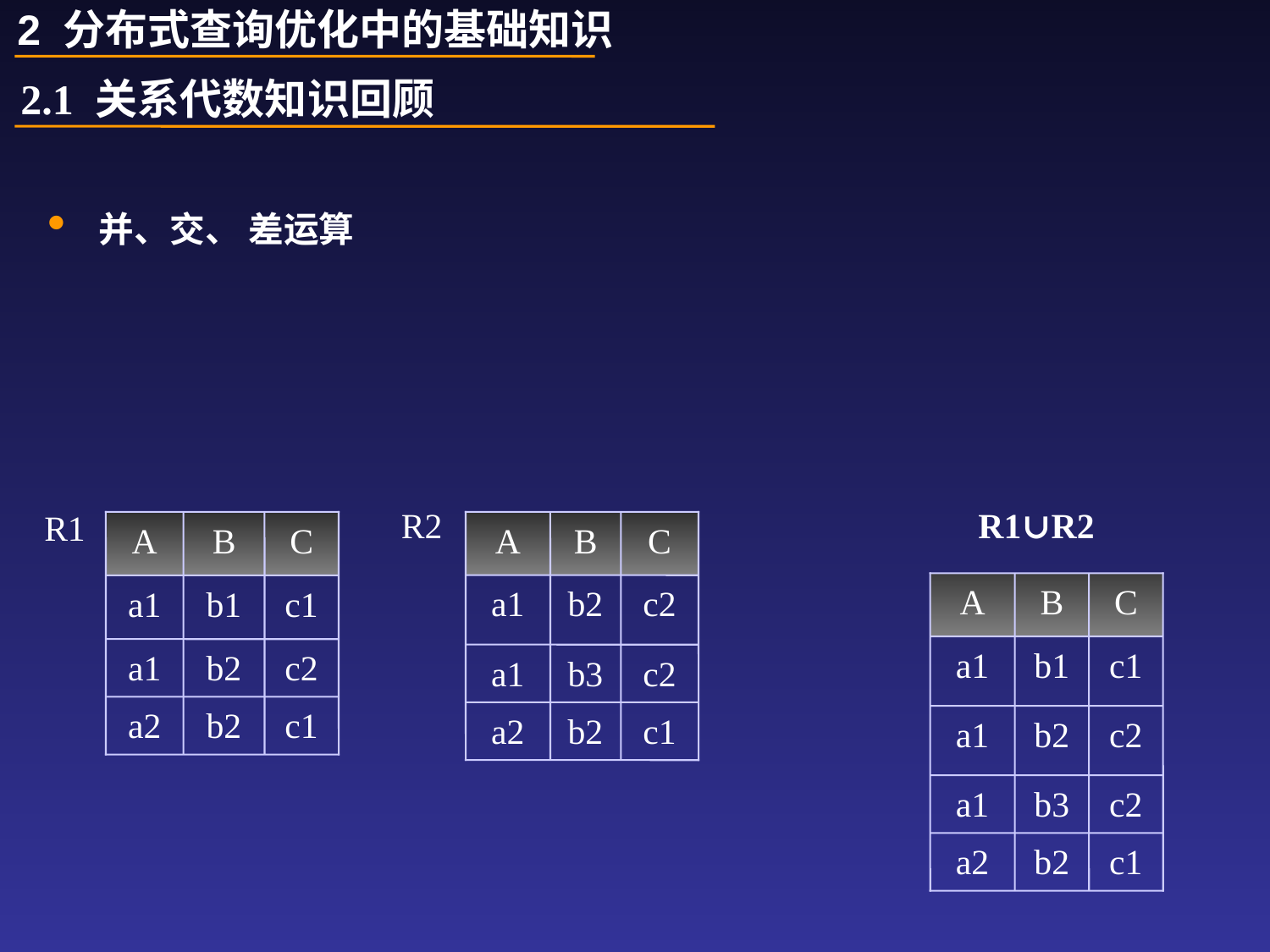

2 分布式查询优化中的基础知识

2.1 关系代数知识回顾

#
   并、交、 差运算

R2
R1
A

B

C

A

B

C

a1

b2
c2
a1

b1
c1
a1

b2
c2
a1

b3
c2
a2

b2
c1
a2

b2
c1

R1∪R2
A

B

C

a1

b1
c1
a1

b2
c2
a1

b3
c2
a2

b2
c1